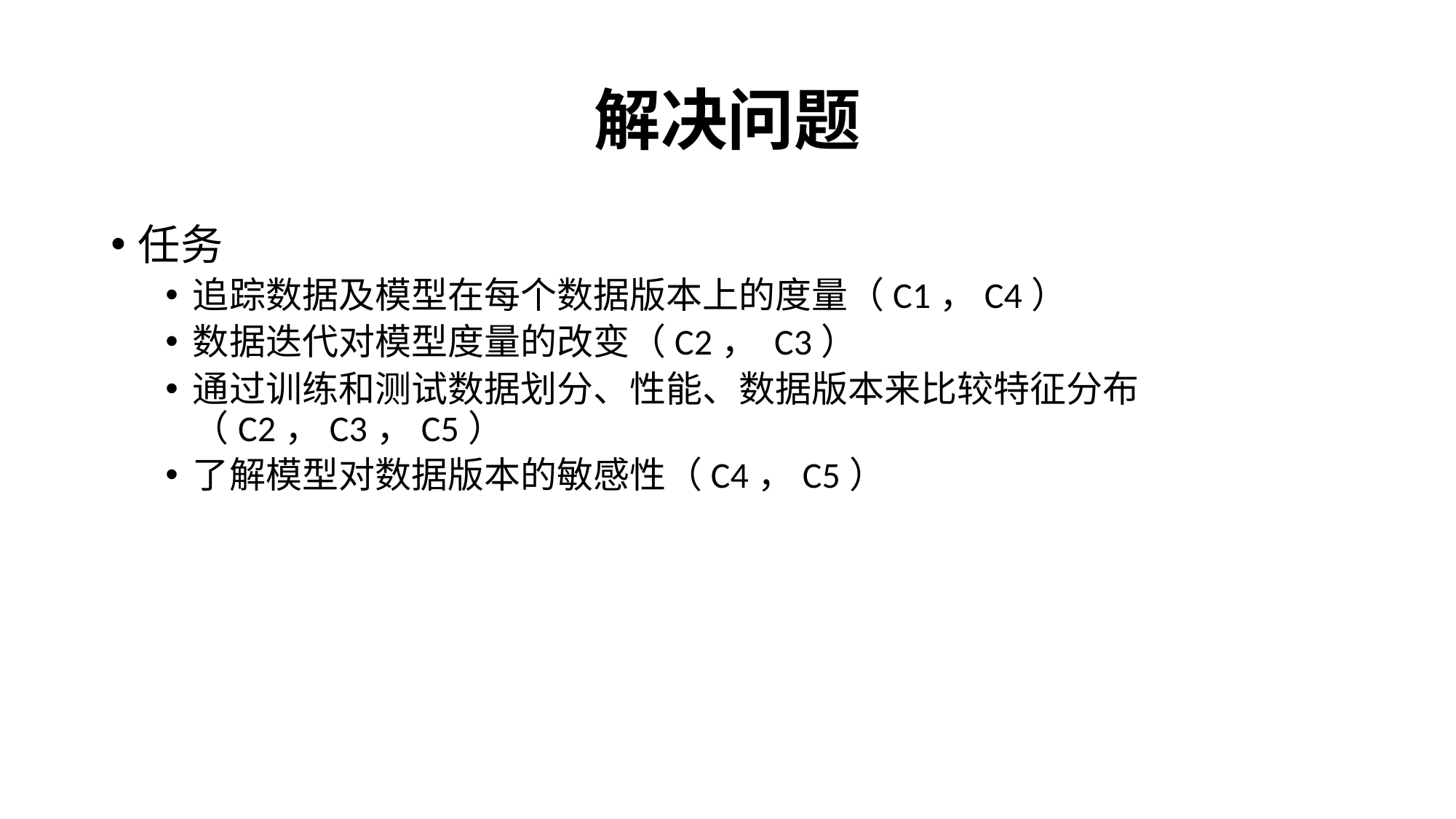

# 解决问题
任务
追踪数据及模型在每个数据版本上的度量（C1，C4）
数据迭代对模型度量的改变（C2， C3）
通过训练和测试数据划分、性能、数据版本来比较特征分布（C2，C3，C5）
了解模型对数据版本的敏感性（C4，C5）